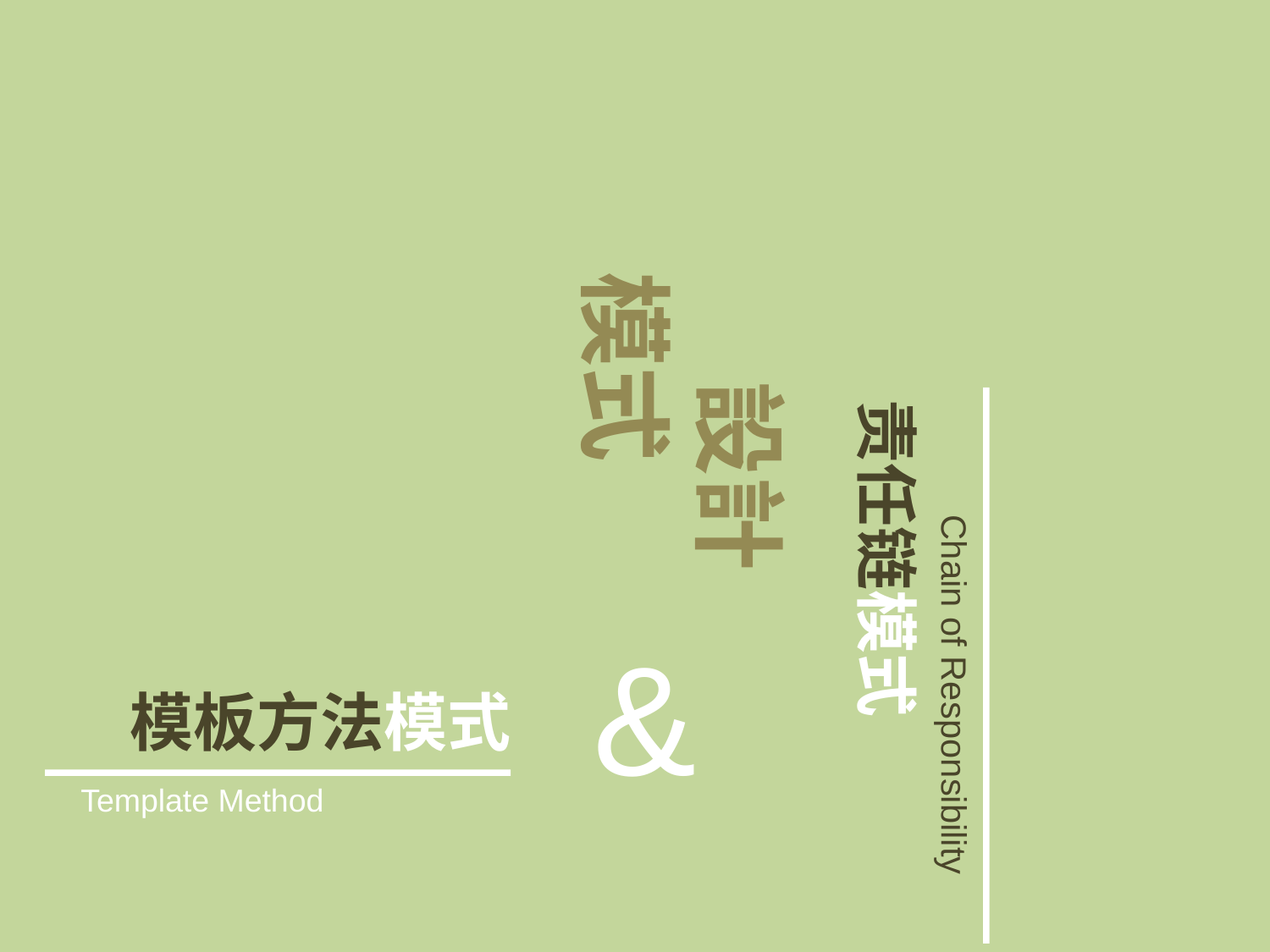

設計
模式
责任链模式

Chain of Responsibility
&
# 模板方法模式

Template Method